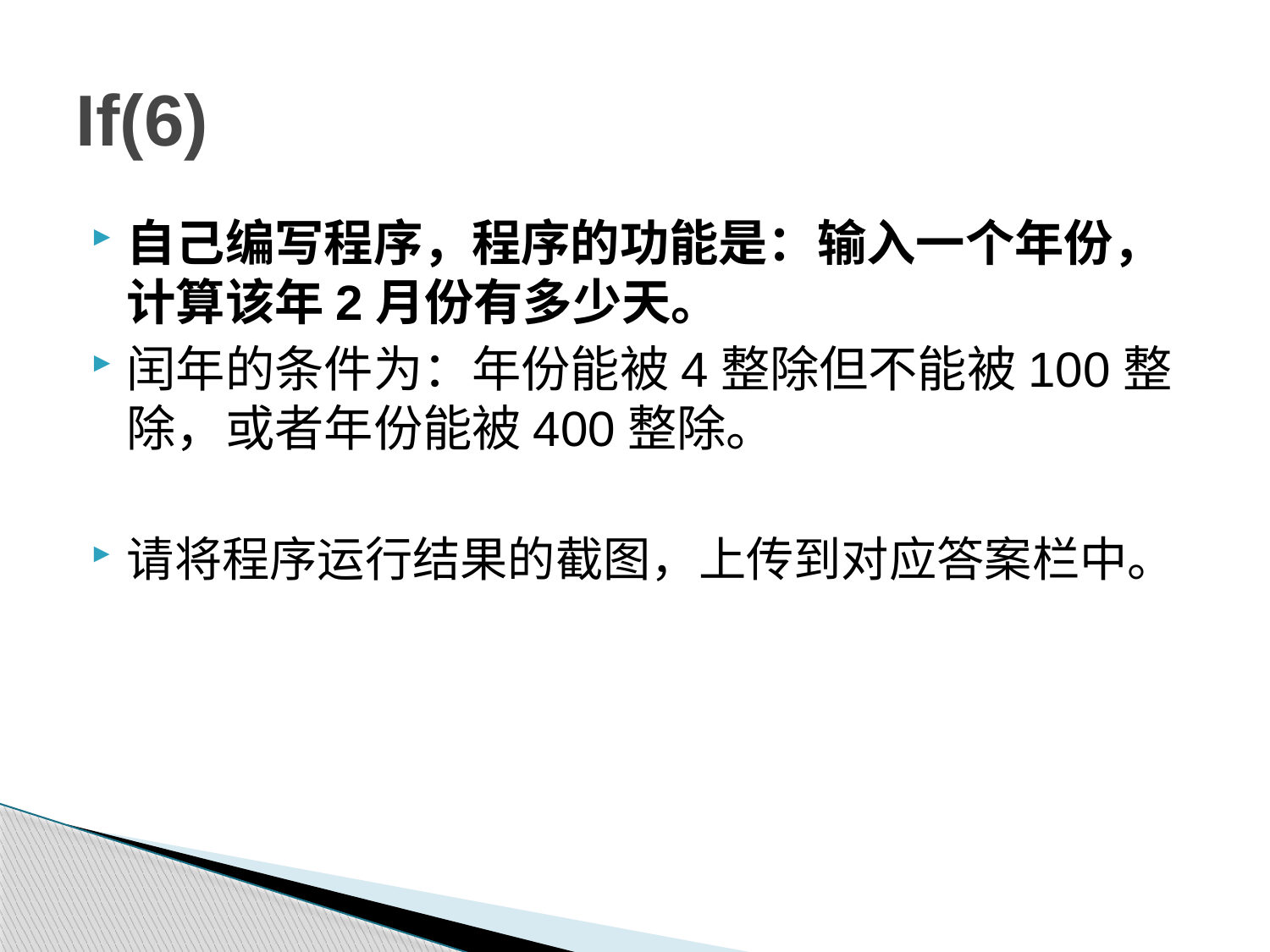

# If(6)
自己编写程序，程序的功能是：输入一个年份，计算该年2月份有多少天。
闰年的条件为：年份能被4整除但不能被100整除，或者年份能被400整除。

请将程序运行结果的截图，上传到对应答案栏中。